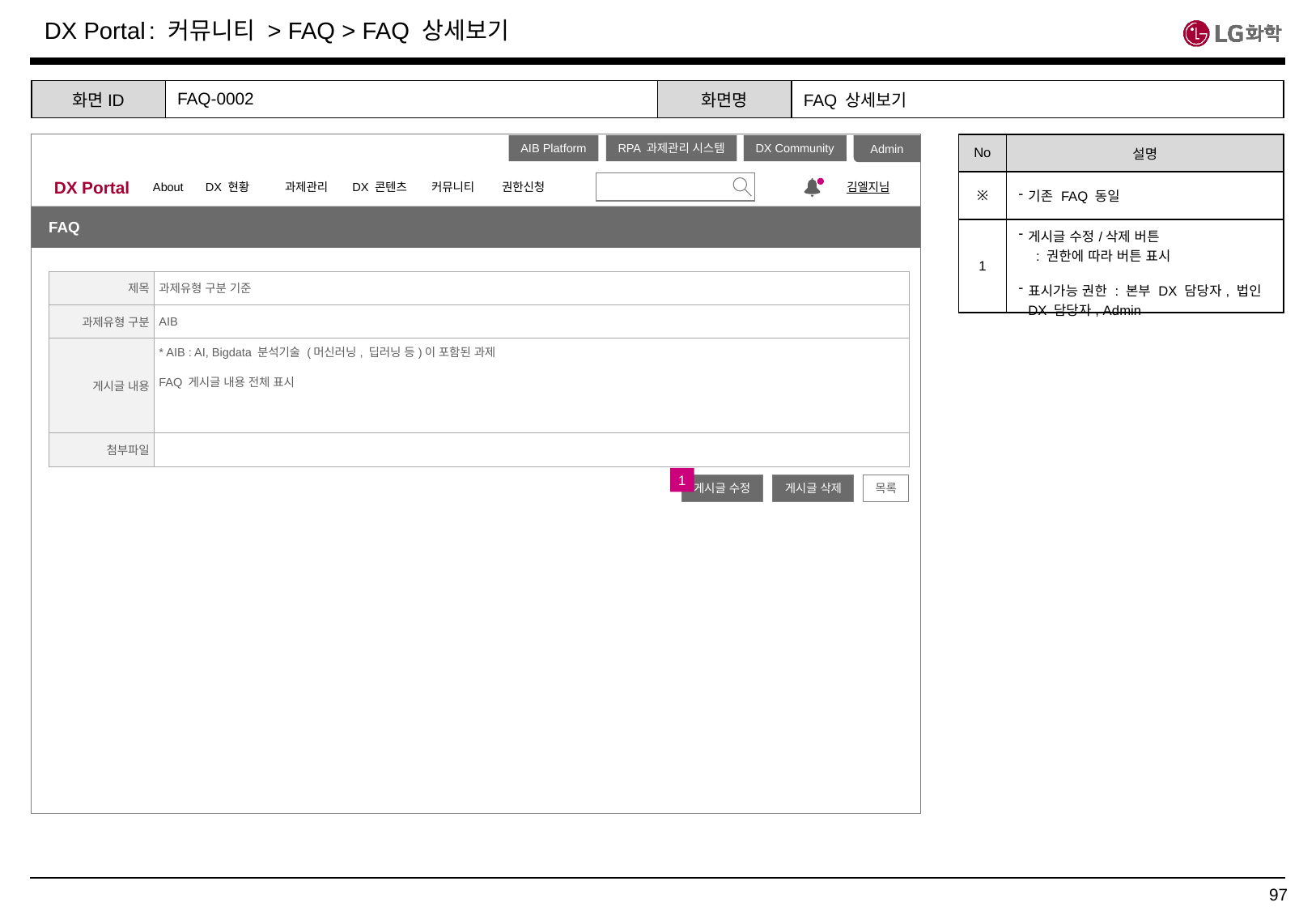

: 커뮤니티 > FAQ > FAQ 상세보기
| 화면ID | FAQ-0002 | 화면명 | FAQ 상세보기 |
| --- | --- | --- | --- |

| No | 설명 |
| --- | --- |
| ※ | 기존 FAQ 동일 |
| 1 | 게시글 수정/삭제 버튼 : 권한에 따라 버튼 표시 표시가능 권한 : 본부 DX 담당자, 법인 DX 담당자, Admin |

Admin
DX Portal

About
DX 현황
과제관리
DX 콘텐츠
커뮤니티
권한신청
김엘지님

AIB Platform
RPA 과제관리 시스템
DX Community

FAQ
| 제목 | 과제유형 구분 기준 |
| --- | --- |
| 과제유형 구분 | AIB |
| 게시글 내용 | \* AIB : AI, Bigdata 분석기술 (머신러닝, 딥러닝 등)이 포함된 과제 FAQ 게시글 내용 전체 표시 |
| 첨부파일 |  |
1
게시글 수정
게시글 삭제
목록